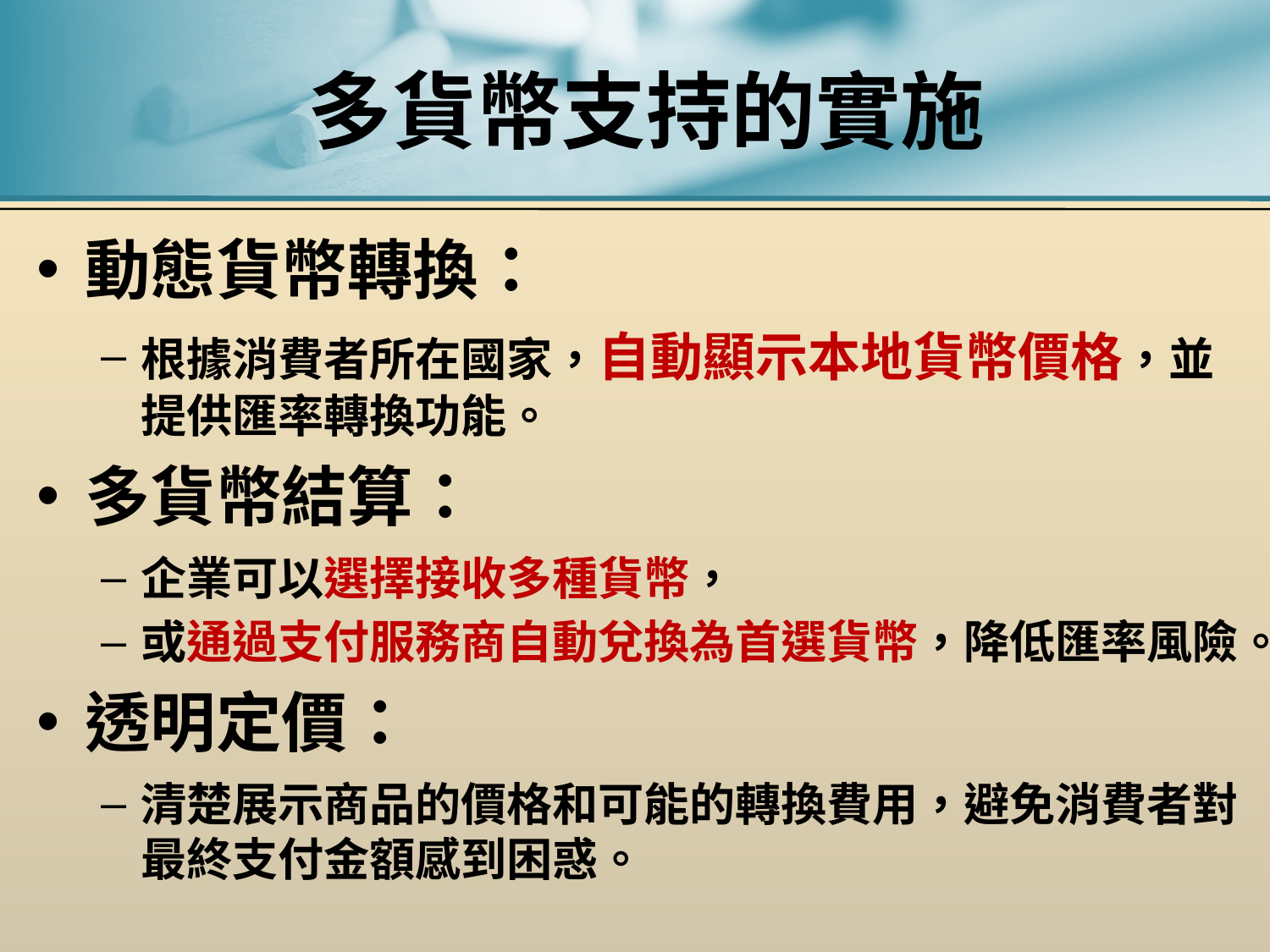

# 多貨幣支持的實施
動態貨幣轉換：
根據消費者所在國家，自動顯示本地貨幣價格，並提供匯率轉換功能。
多貨幣結算：
企業可以選擇接收多種貨幣，
或通過支付服務商自動兌換為首選貨幣，降低匯率風險。
透明定價：
清楚展示商品的價格和可能的轉換費用，避免消費者對最終支付金額感到困惑。